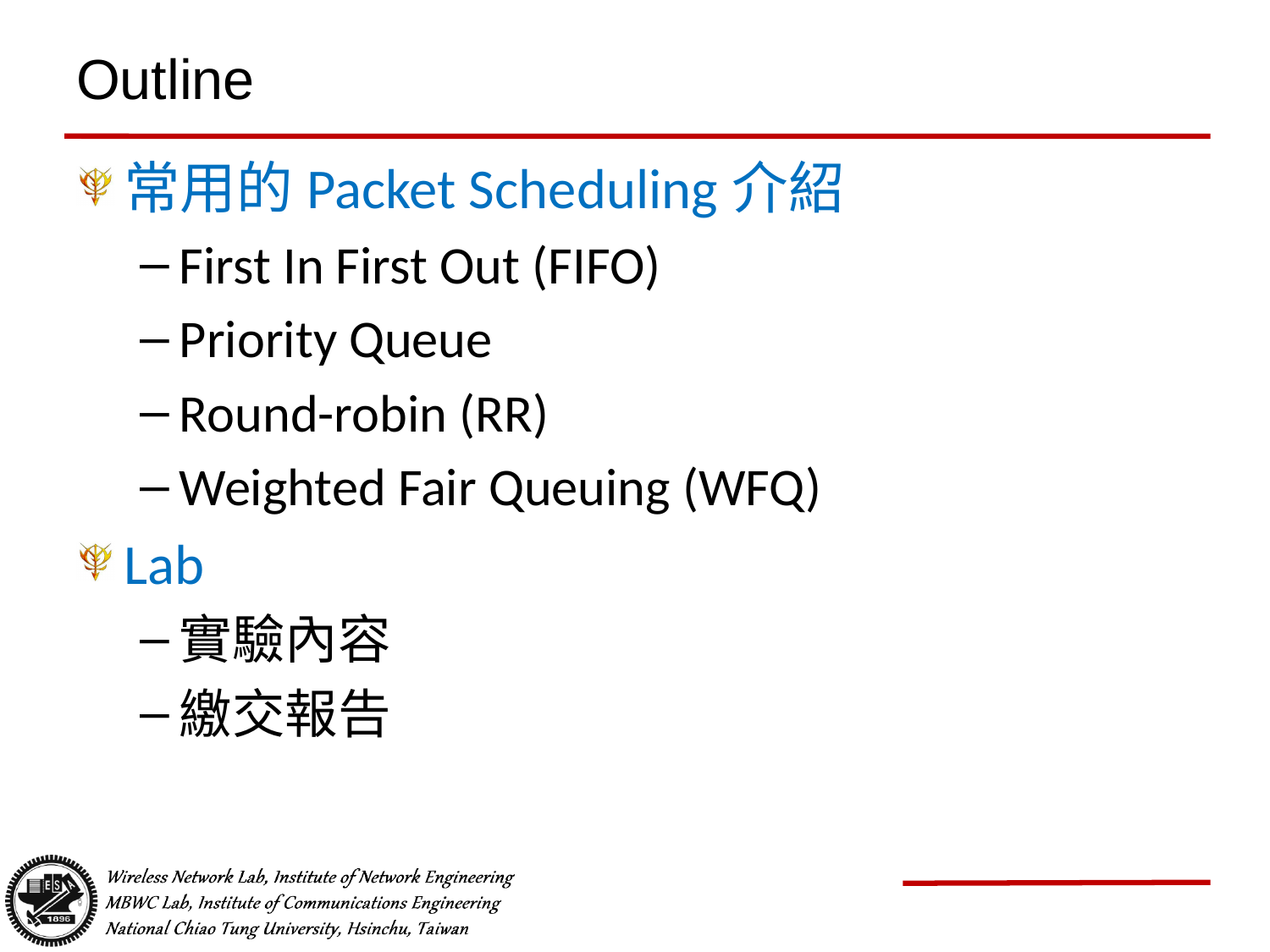

# Outline
常用的Packet Scheduling介紹
First In First Out (FIFO)
Priority Queue
Round-robin (RR)
Weighted Fair Queuing (WFQ)
Lab
實驗內容
繳交報告